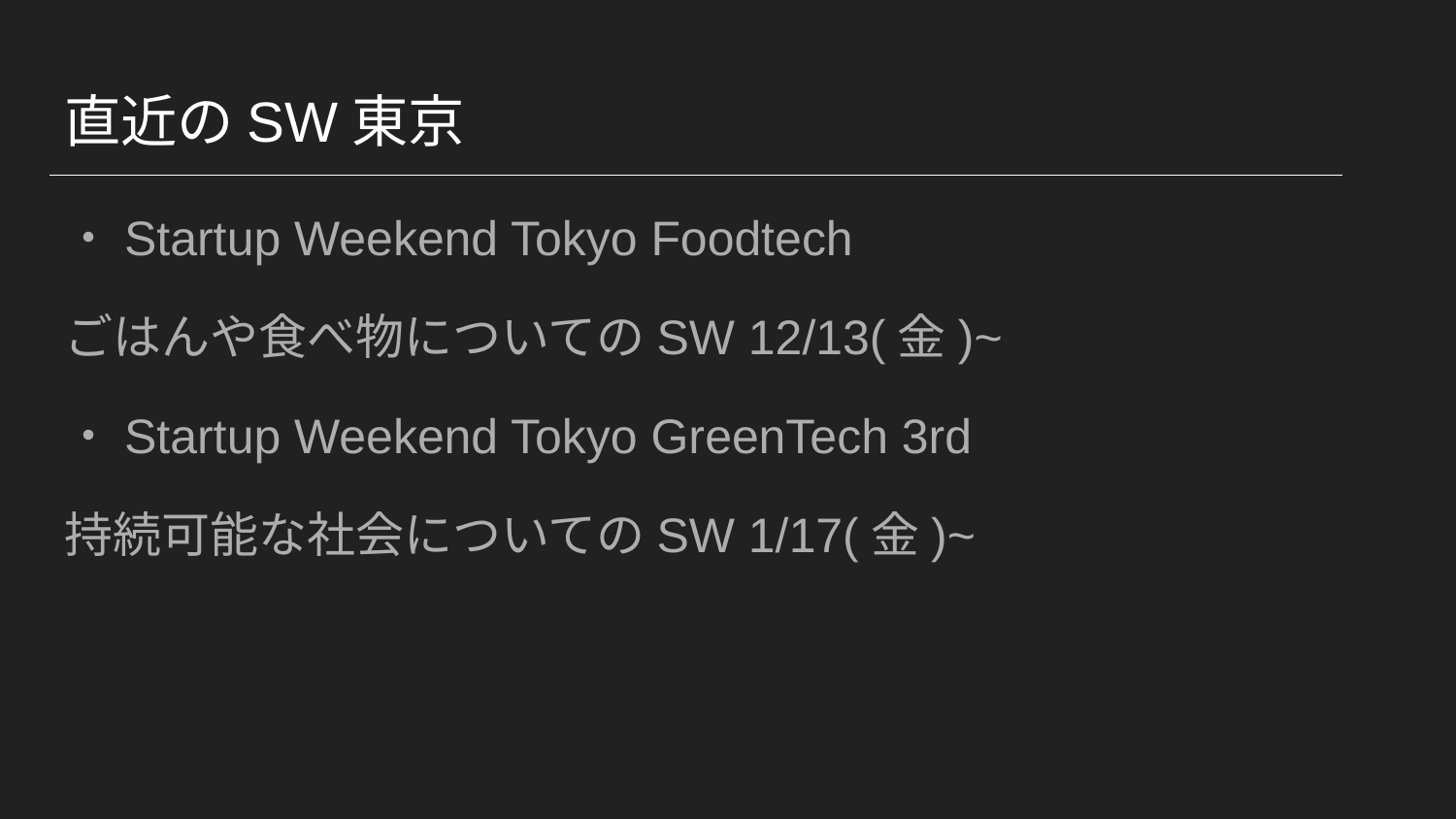

# 直近のSW東京
・Startup Weekend Tokyo Foodtech
ごはんや食べ物についてのSW 12/13(金)~
・Startup Weekend Tokyo GreenTech 3rd
持続可能な社会についてのSW 1/17(金)~